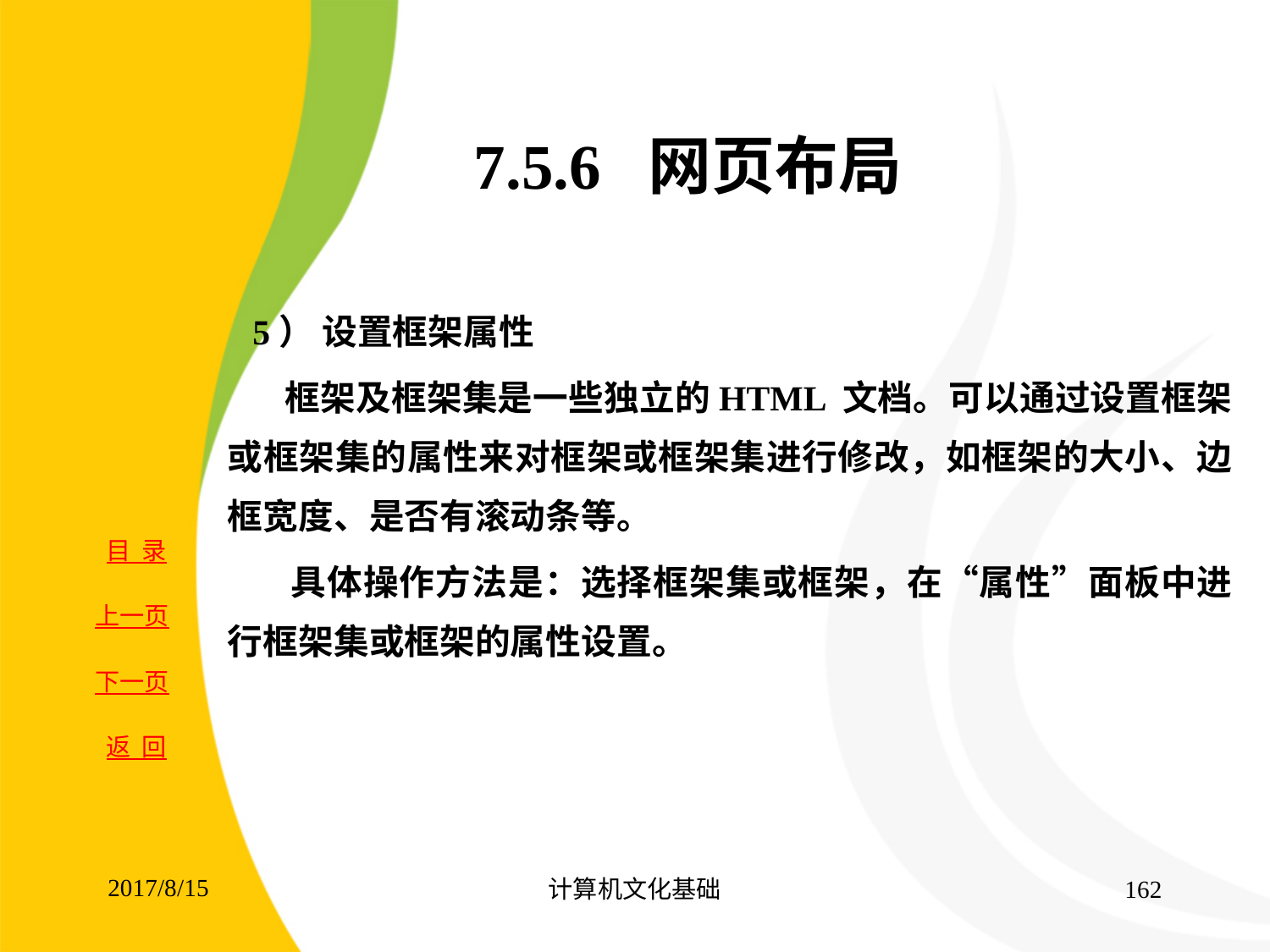

# 7.5.6  网页布局
     5） 设置框架属性
      框架及框架集是一些独立的HTML 文档。可以通过设置框架或框架集的属性来对框架或框架集进行修改，如框架的大小、边框宽度、是否有滚动条等。
      具体操作方法是：选择框架集或框架，在“属性”面板中进行框架集或框架的属性设置。
2017/8/15
计算机文化基础
162